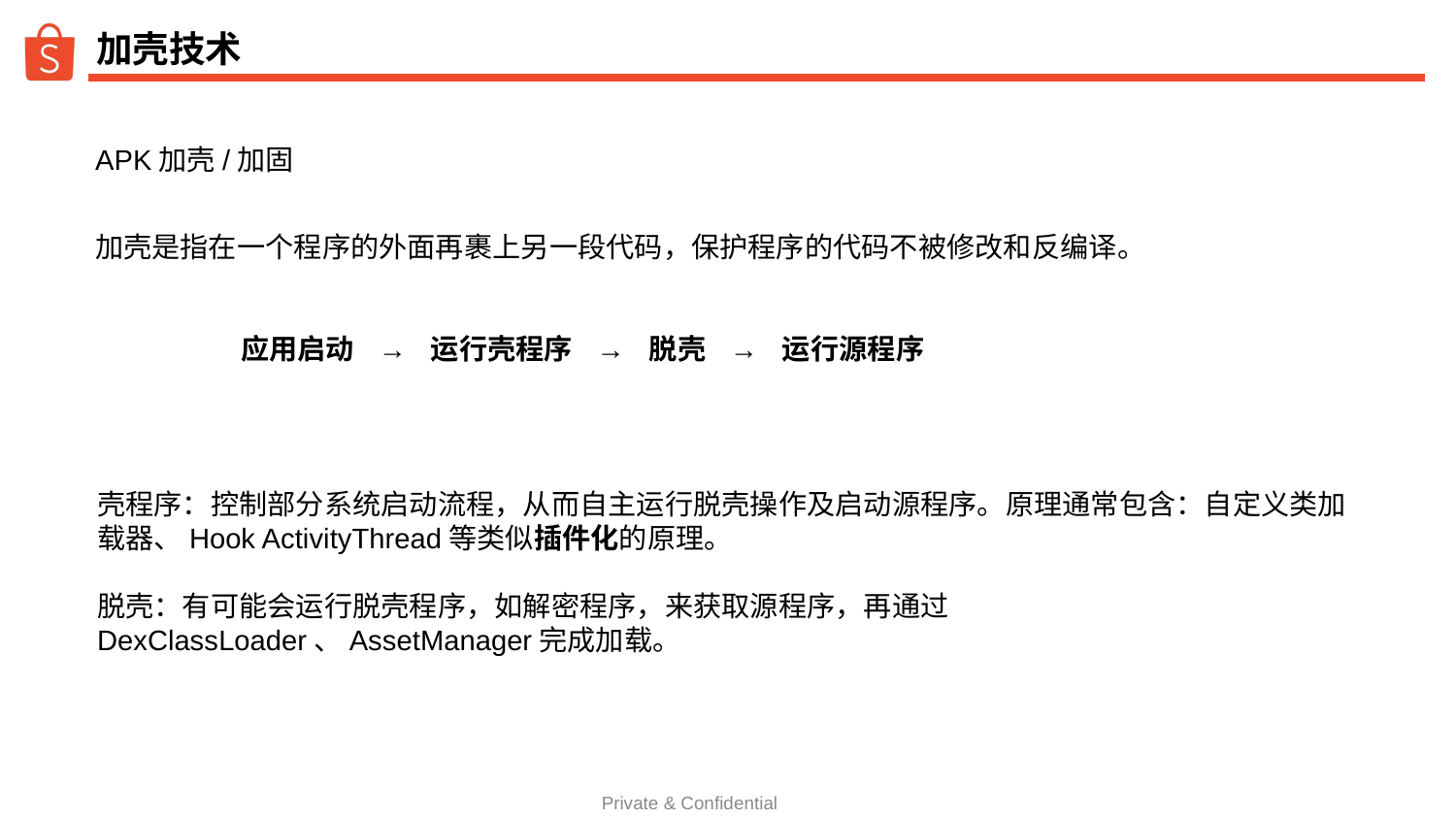

# 加壳技术
APK加壳/加固
加壳是指在一个程序的外面再裹上另一段代码，保护程序的代码不被修改和反编译。

应用启动   →   运行壳程序   →   脱壳   →   运行源程序
壳程序：控制部分系统启动流程，从而自主运行脱壳操作及启动源程序。原理通常包含：自定义类加载器、Hook ActivityThread等类似插件化的原理。

脱壳：有可能会运行脱壳程序，如解密程序，来获取源程序，再通过DexClassLoader、AssetManager完成加载。
Private & Confidential